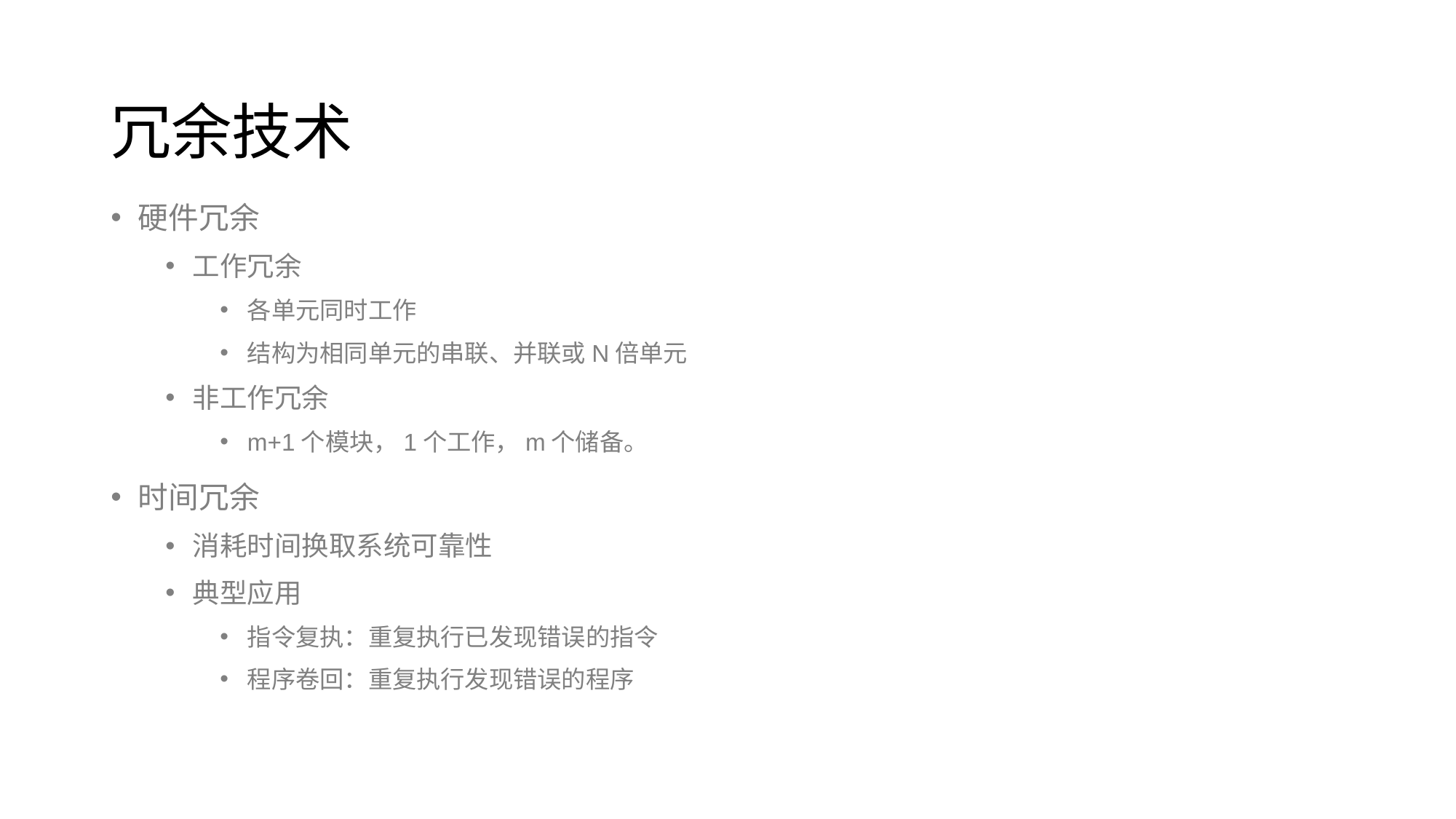

# 冗余技术
硬件冗余
工作冗余
各单元同时工作
结构为相同单元的串联、并联或N倍单元
非工作冗余
m+1个模块，1个工作，m个储备。
时间冗余
消耗时间换取系统可靠性
典型应用
指令复执：重复执行已发现错误的指令
程序卷回：重复执行发现错误的程序